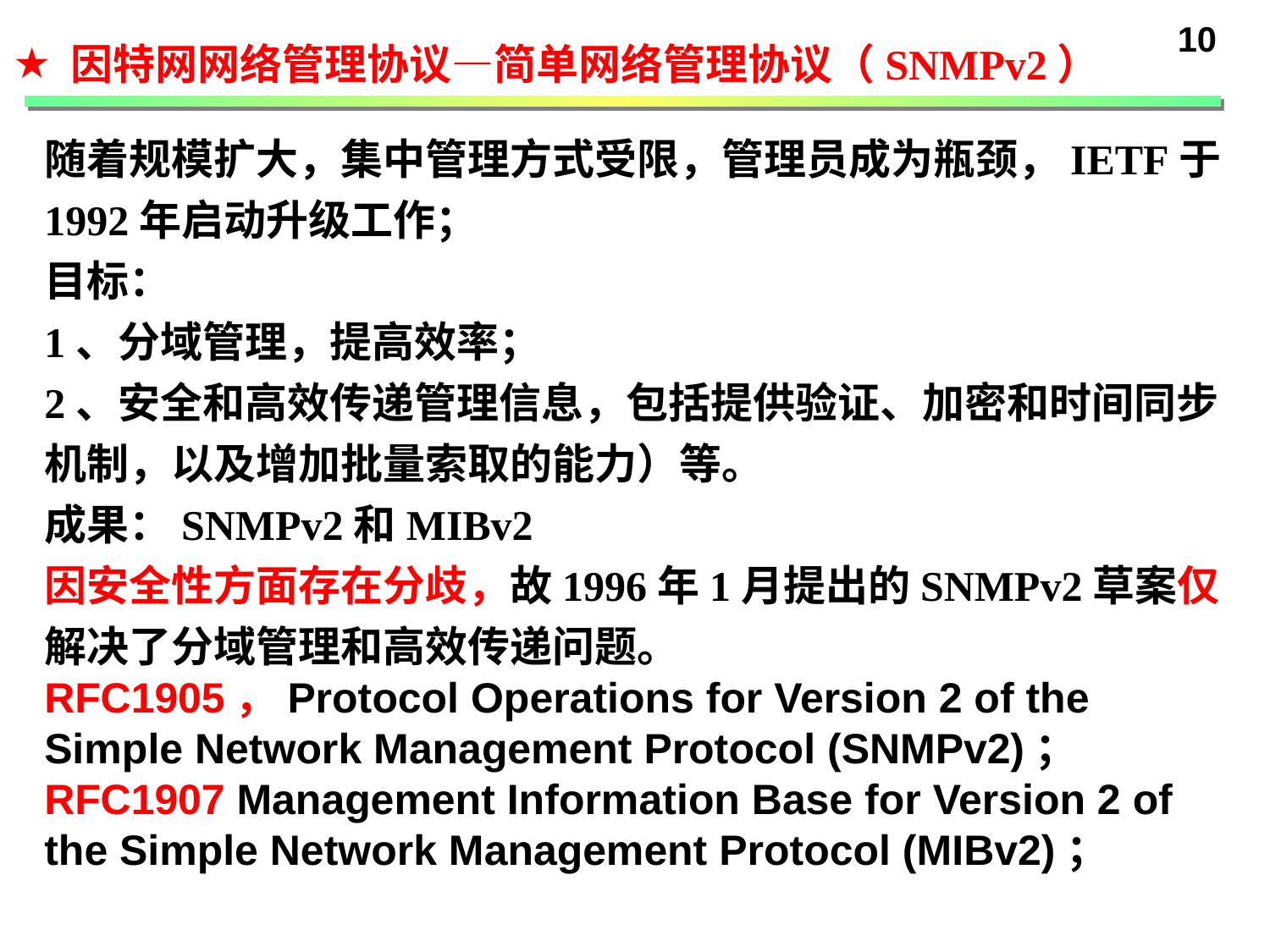

10
 因特网网络管理协议—简单网络管理协议（SNMPv2）

随着规模扩大，集中管理方式受限，管理员成为瓶颈，IETF于1992年启动升级工作；
目标：
1、分域管理，提高效率；
2、安全和高效传递管理信息，包括提供验证、加密和时间同步机制，以及增加批量索取的能力）等。
成果：SNMPv2和MIBv2
因安全性方面存在分歧，故1996年1月提出的SNMPv2草案仅解决了分域管理和高效传递问题。
RFC1905，Protocol Operations for Version 2 of the Simple Network Management Protocol (SNMPv2)；
RFC1907 Management Information Base for Version 2 of the Simple Network Management Protocol (MIBv2)；